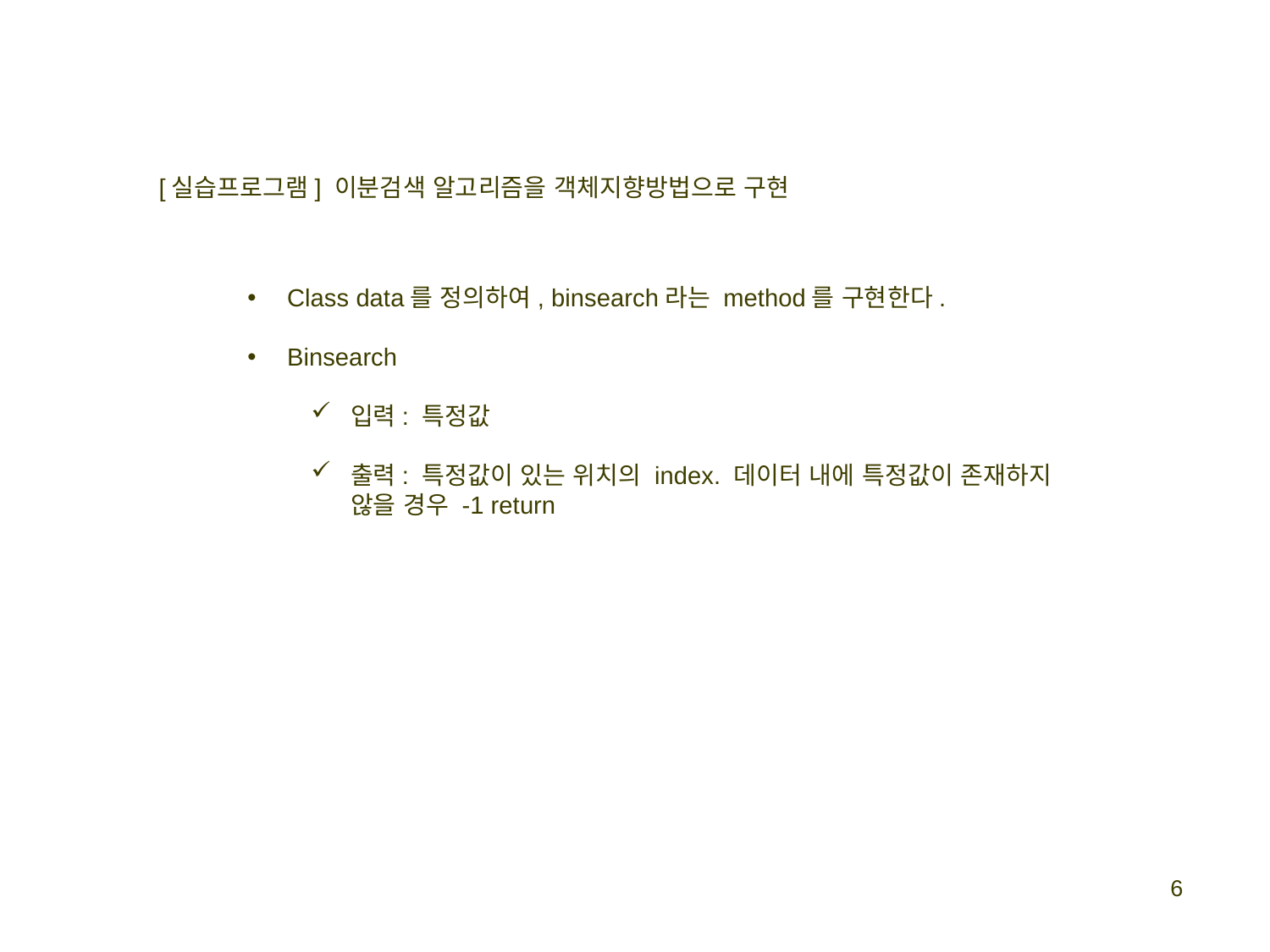

[실습프로그램] 이분검색 알고리즘을 객체지향방법으로 구현
Class data를 정의하여, binsearch라는 method를 구현한다.

Binsearch

입력: 특정값

출력: 특정값이 있는 위치의 index. 데이터 내에 특정값이 존재하지 않을 경우 -1 return
6